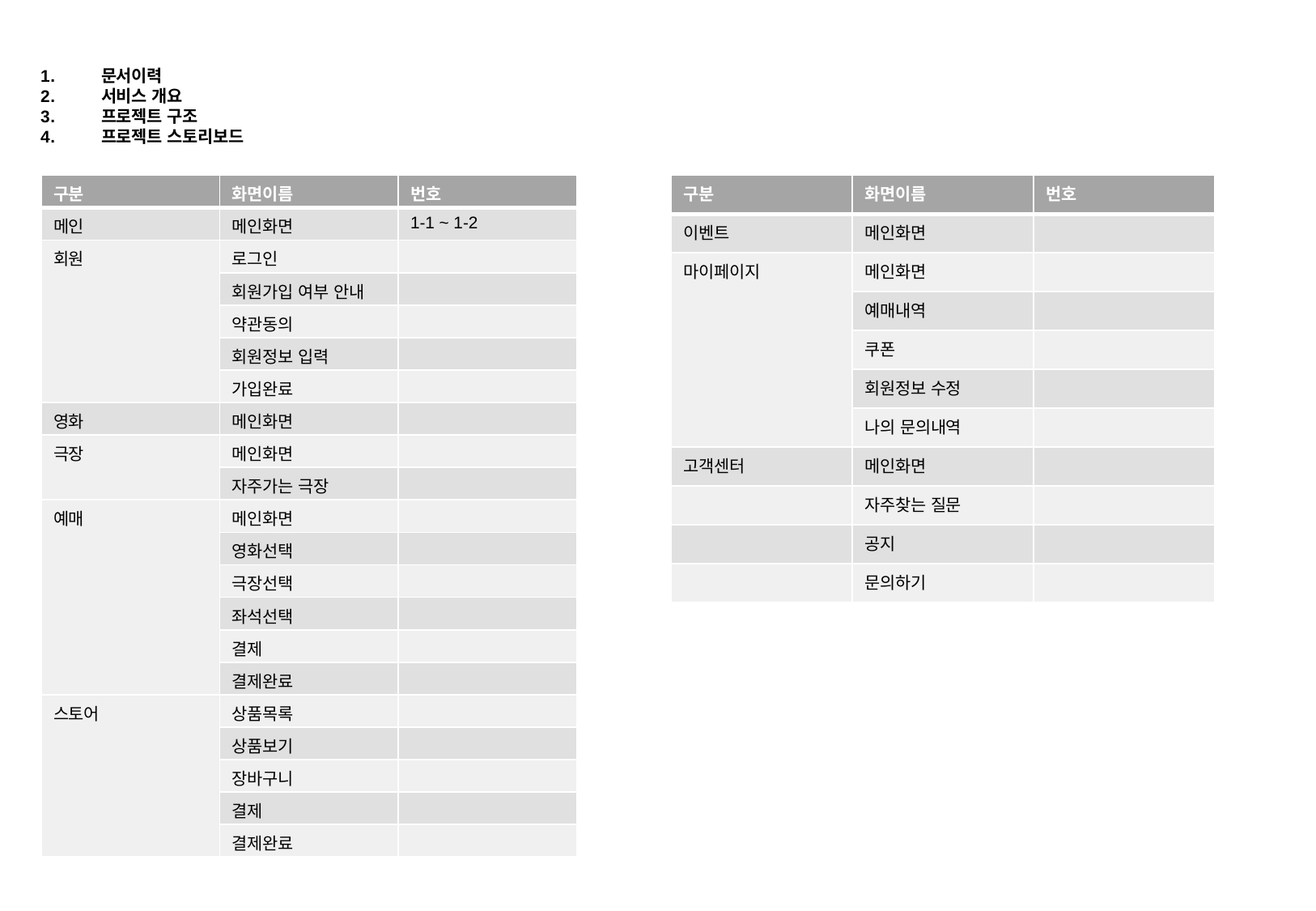

문서이력
서비스 개요
프로젝트 구조
프로젝트 스토리보드
| 구분 | 화면이름 | 번호 |
| --- | --- | --- |
| 메인 | 메인화면 | 1-1 ~ 1-2 |
| 회원 | 로그인 |  |
|  | 회원가입 여부 안내 |  |
|  | 약관동의 |  |
|  | 회원정보 입력 |  |
|  | 가입완료 |  |
| 영화 | 메인화면 |  |
| 극장 | 메인화면 |  |
|  | 자주가는 극장 |  |
| 예매 | 메인화면 |  |
| 예매 | 영화선택 |  |
|  | 극장선택 |  |
|  | 좌석선택 |  |
|  | 결제 |  |
|  | 결제완료 |  |
| 스토어 | 상품목록 |  |
|  | 상품보기 |  |
|  | 장바구니 |  |
|  | 결제 |  |
|  | 결제완료 |  |
| 구분 | 화면이름 | 번호 |
| --- | --- | --- |
| 이벤트 | 메인화면 |  |
| 마이페이지 | 메인화면 |  |
|  | 예매내역 |  |
|  | 쿠폰 |  |
|  | 회원정보 수정 |  |
|  | 나의 문의내역 |  |
| 고객센터 | 메인화면 |  |
|  | 자주찾는 질문 |  |
|  | 공지 |  |
|  | 문의하기 |  |